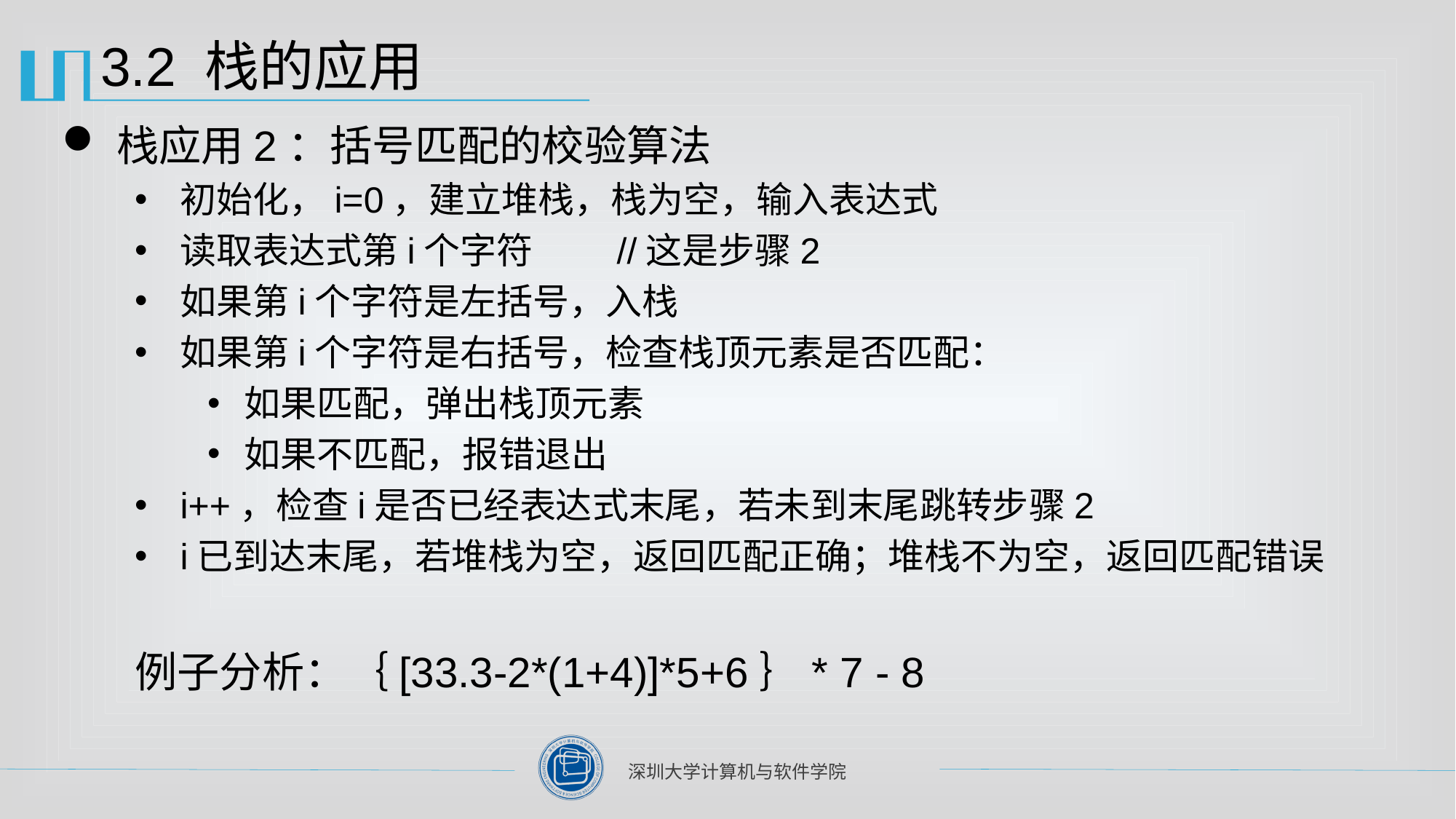

# 3.2 栈的应用
栈应用2：括号匹配的校验算法
初始化，i=0，建立堆栈，栈为空，输入表达式
读取表达式第i个字符	//这是步骤2
如果第i个字符是左括号，入栈
如果第i个字符是右括号，检查栈顶元素是否匹配：
如果匹配，弹出栈顶元素
如果不匹配，报错退出
i++，检查i是否已经表达式末尾，若未到末尾跳转步骤2
i已到达末尾，若堆栈为空，返回匹配正确；堆栈不为空，返回匹配错误

例子分析：｛[33.3-2*(1+4)]*5+6｝* 7 - 8

24